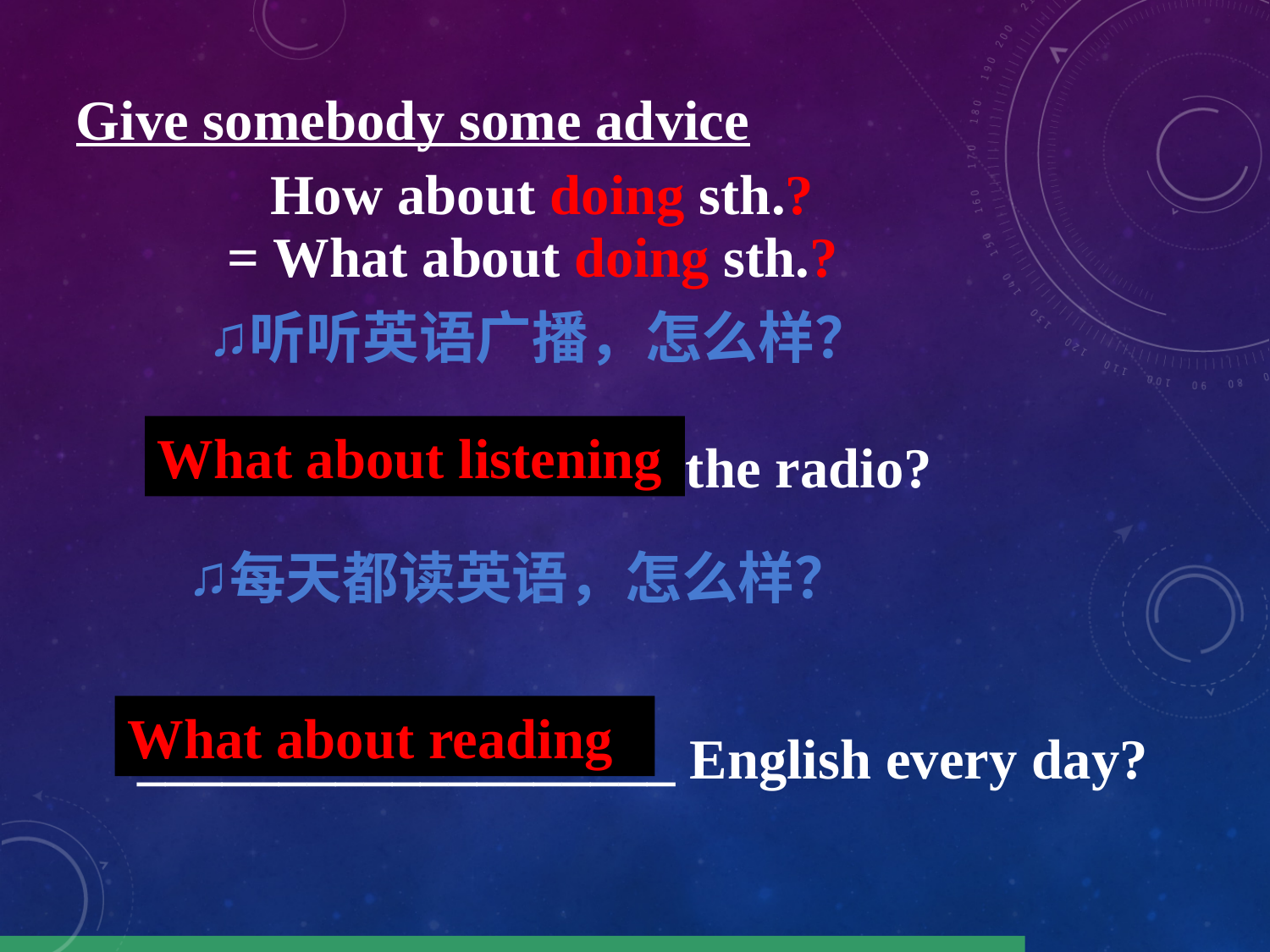

Give somebody some advice
   How about doing sth.?
= What about doing sth.?
听听英语广播，怎么样？
How about listening
What about listening
________________ to the radio?
每天都读英语，怎么样？
How about reading
What about reading
___________________ English every day?